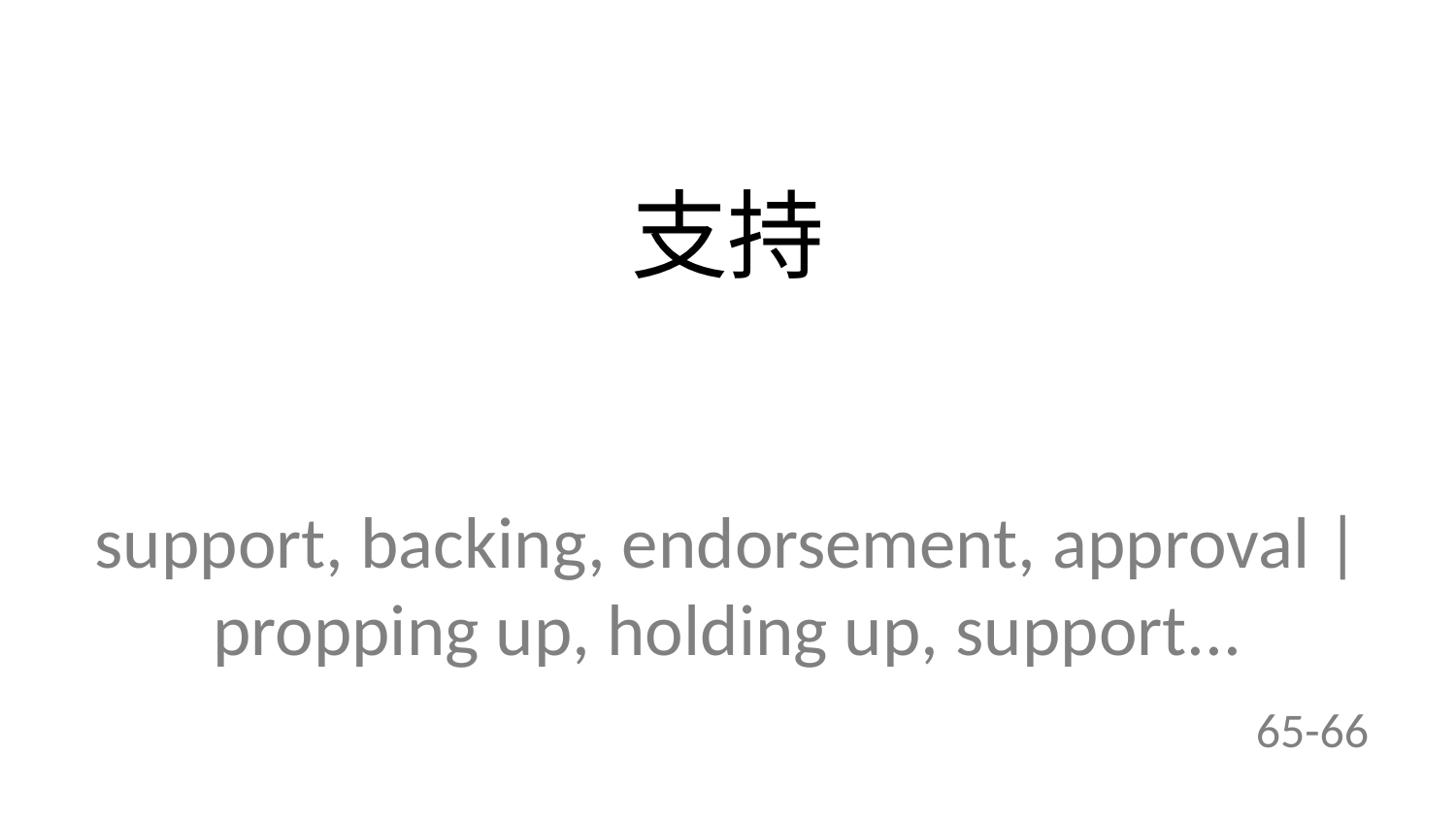

支持

support, backing, endorsement, approval | propping up, holding up, support...
65-66